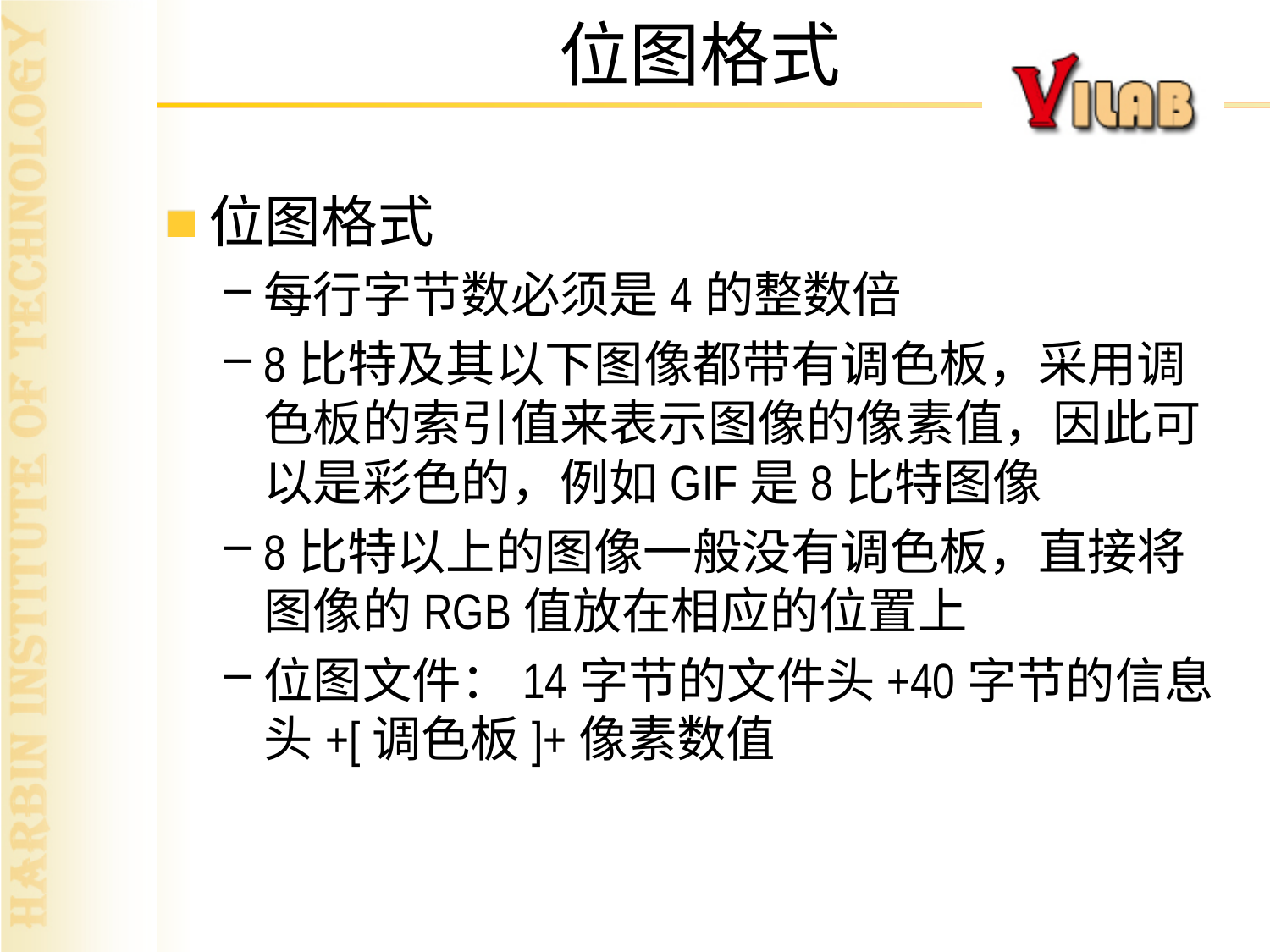

# 位图格式
位图格式
每行字节数必须是4的整数倍
8比特及其以下图像都带有调色板，采用调色板的索引值来表示图像的像素值，因此可以是彩色的，例如GIF是8比特图像
8比特以上的图像一般没有调色板，直接将图像的RGB值放在相应的位置上
位图文件：14字节的文件头+40字节的信息头+[调色板]+像素数值